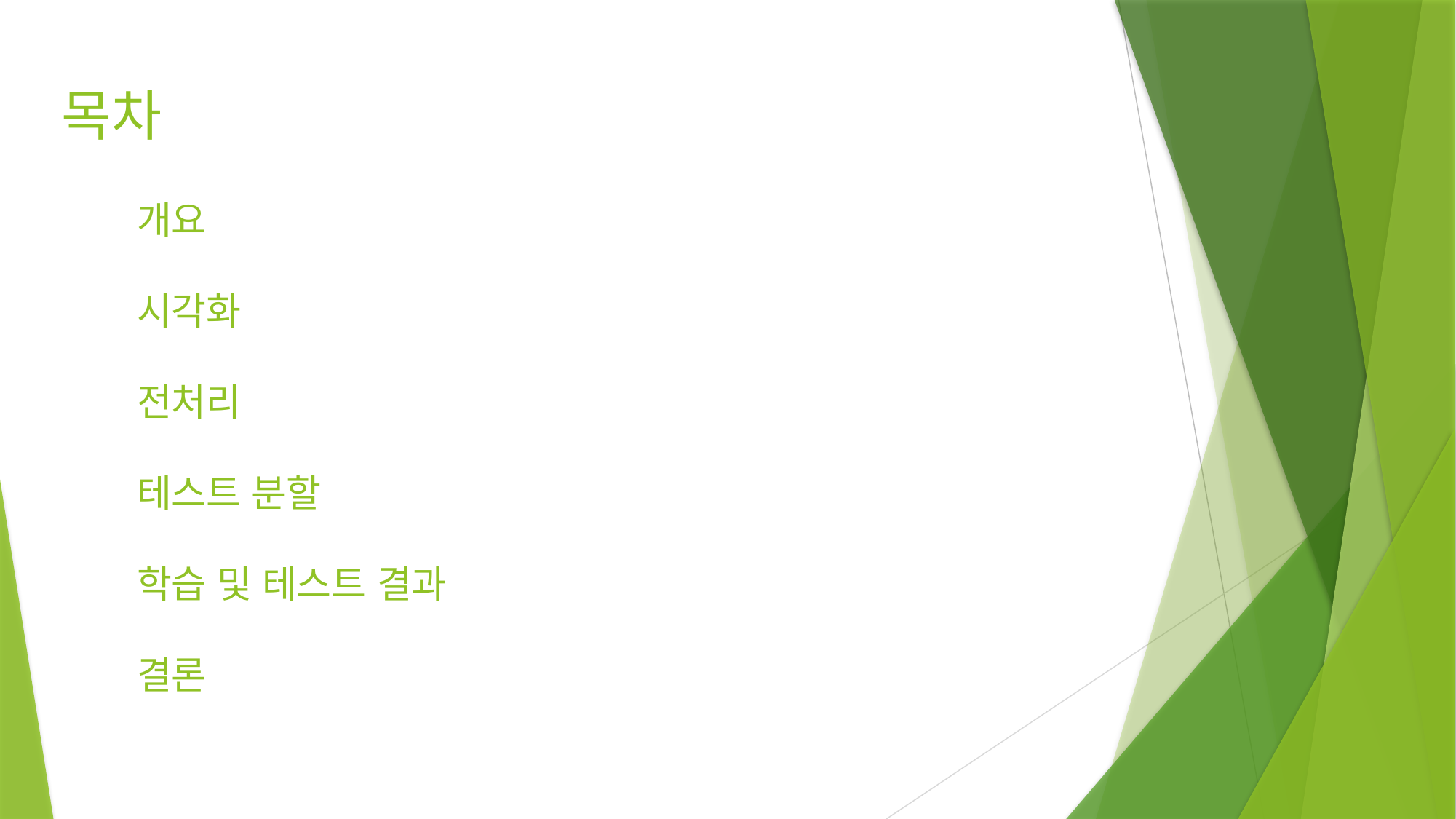

# 목차
개요

시각화

전처리

테스트 분할

학습 및 테스트 결과

결론